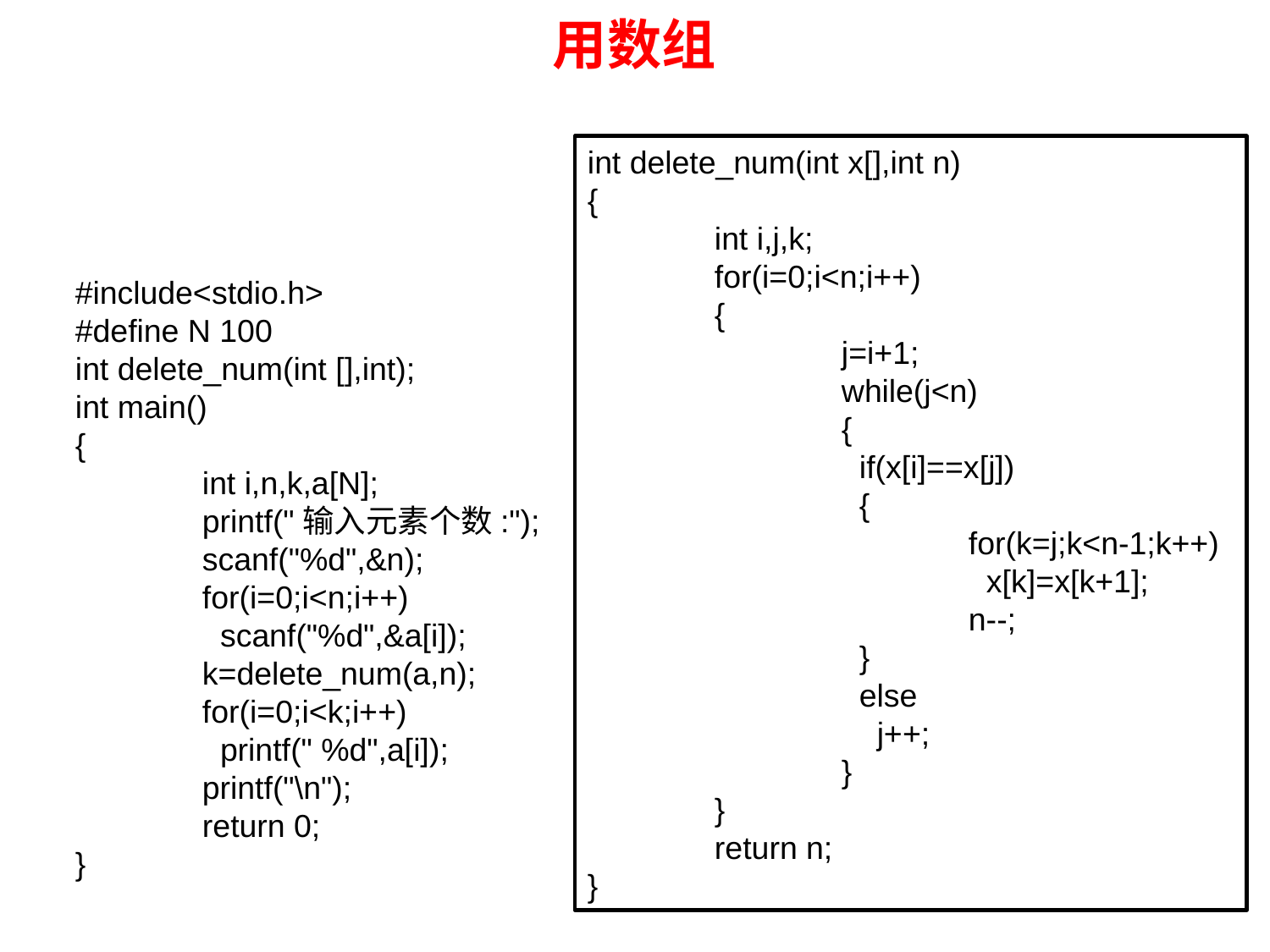

# 用数组
int delete_num(int x[],int n)
{
	int i,j,k;
	for(i=0;i<n;i++)
	{
		j=i+1;
		while(j<n)
		{
		  if(x[i]==x[j])
		  {
		  	for(k=j;k<n-1;k++)
		  	  x[k]=x[k+1];
		  	n--;
		  }
		  else
		    j++;
		}
	}
	return n;
}
#include<stdio.h>
#define N 100
int delete_num(int [],int);
int main()
{
	int i,n,k,a[N];
	printf("输入元素个数:");
	scanf("%d",&n);
	for(i=0;i<n;i++)
	  scanf("%d",&a[i]);
	k=delete_num(a,n);
	for(i=0;i<k;i++)
	  printf(" %d",a[i]);
	printf("\n");
	return 0;
}